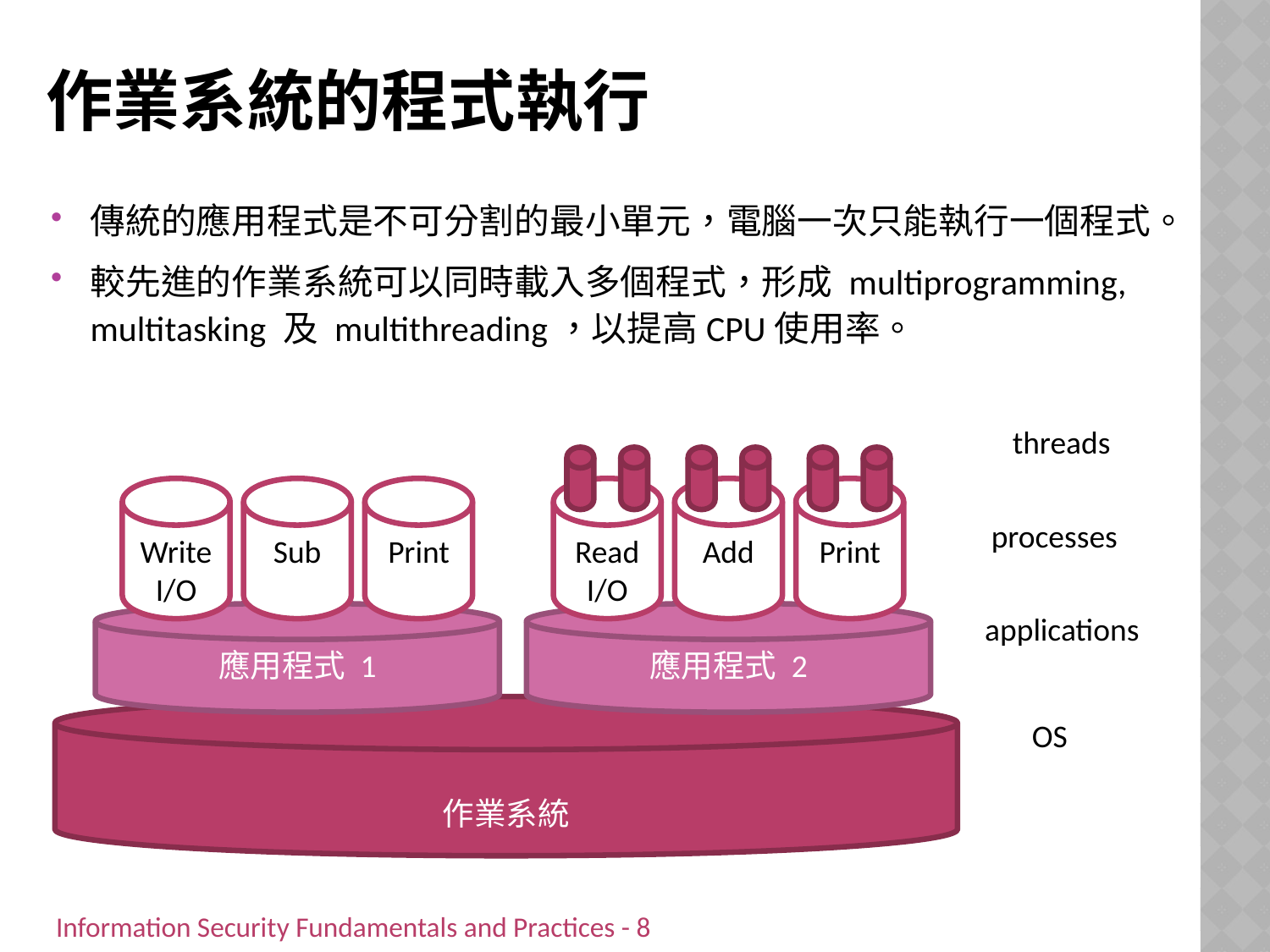

# 作業系統的程式執行
傳統的應用程式是不可分割的最小單元，電腦一次只能執行一個程式。
較先進的作業系統可以同時載入多個程式，形成 multiprogramming, multitasking 及 multithreading，以提高CPU使用率。

threads

Write I/O
Sub
Print
Read I/O
Add
Print
processes
應用程式 1
應用程式 2
applications

作業系統
OS